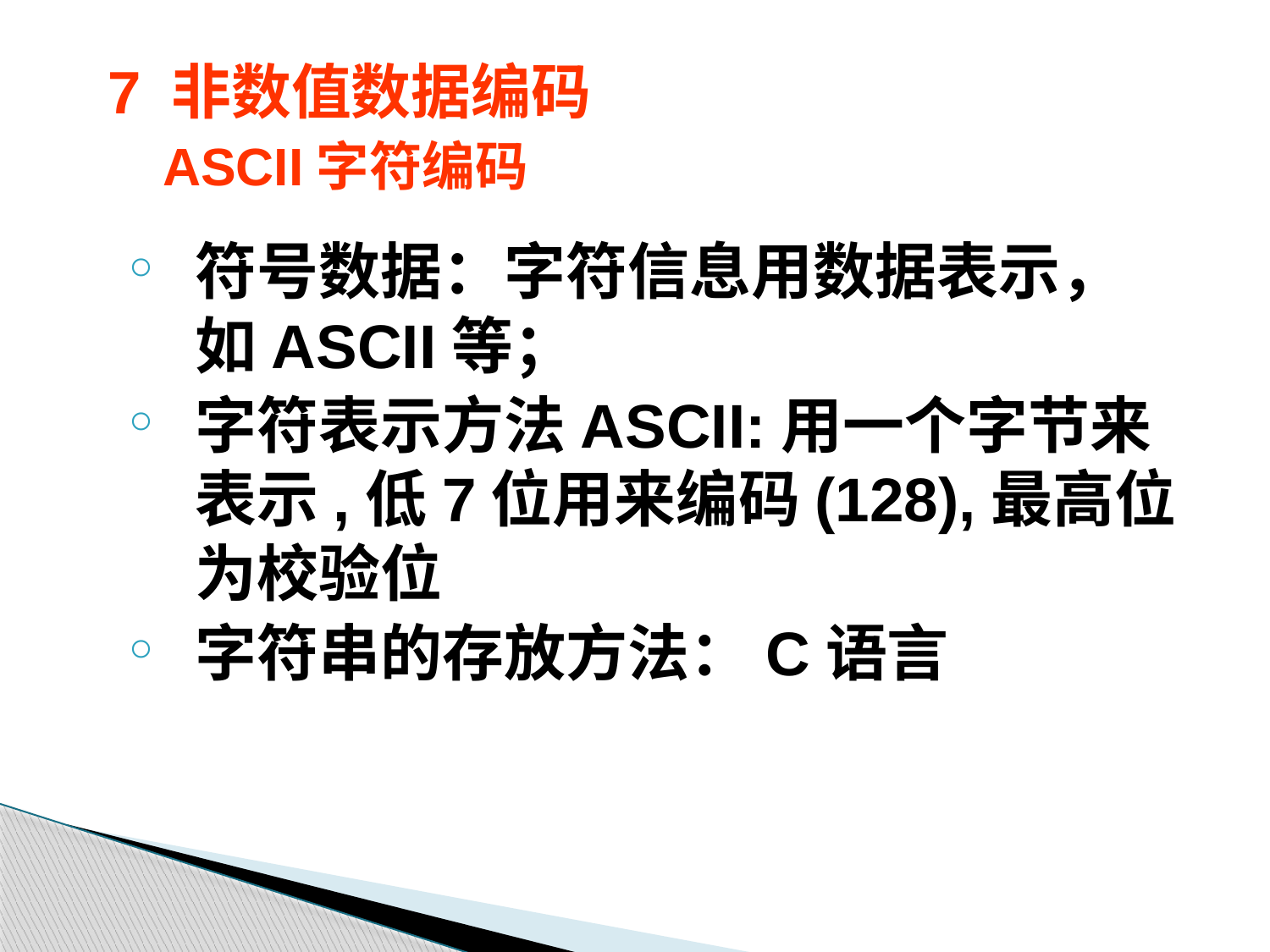

# 7 非数值数据编码 ASCII字符编码
符号数据：字符信息用数据表示，如ASCII等；
字符表示方法ASCII:用一个字节来表示,低7位用来编码(128),最高位为校验位
字符串的存放方法：C语言